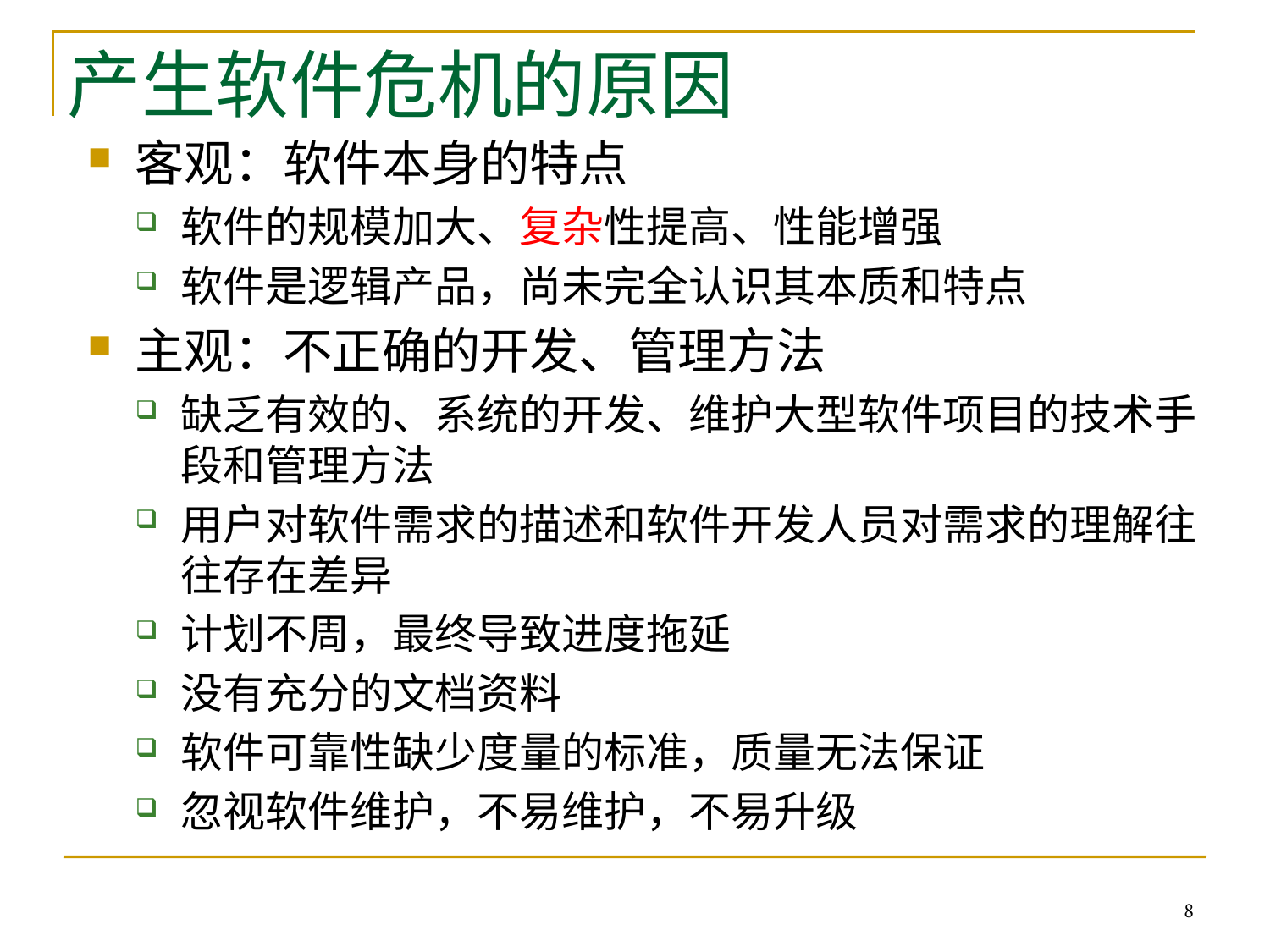

# 产生软件危机的原因
客观：软件本身的特点
软件的规模加大、复杂性提高、性能增强
软件是逻辑产品，尚未完全认识其本质和特点
主观：不正确的开发、管理方法
缺乏有效的、系统的开发、维护大型软件项目的技术手段和管理方法
用户对软件需求的描述和软件开发人员对需求的理解往往存在差异
计划不周，最终导致进度拖延
没有充分的文档资料
软件可靠性缺少度量的标准，质量无法保证
忽视软件维护，不易维护，不易升级
8